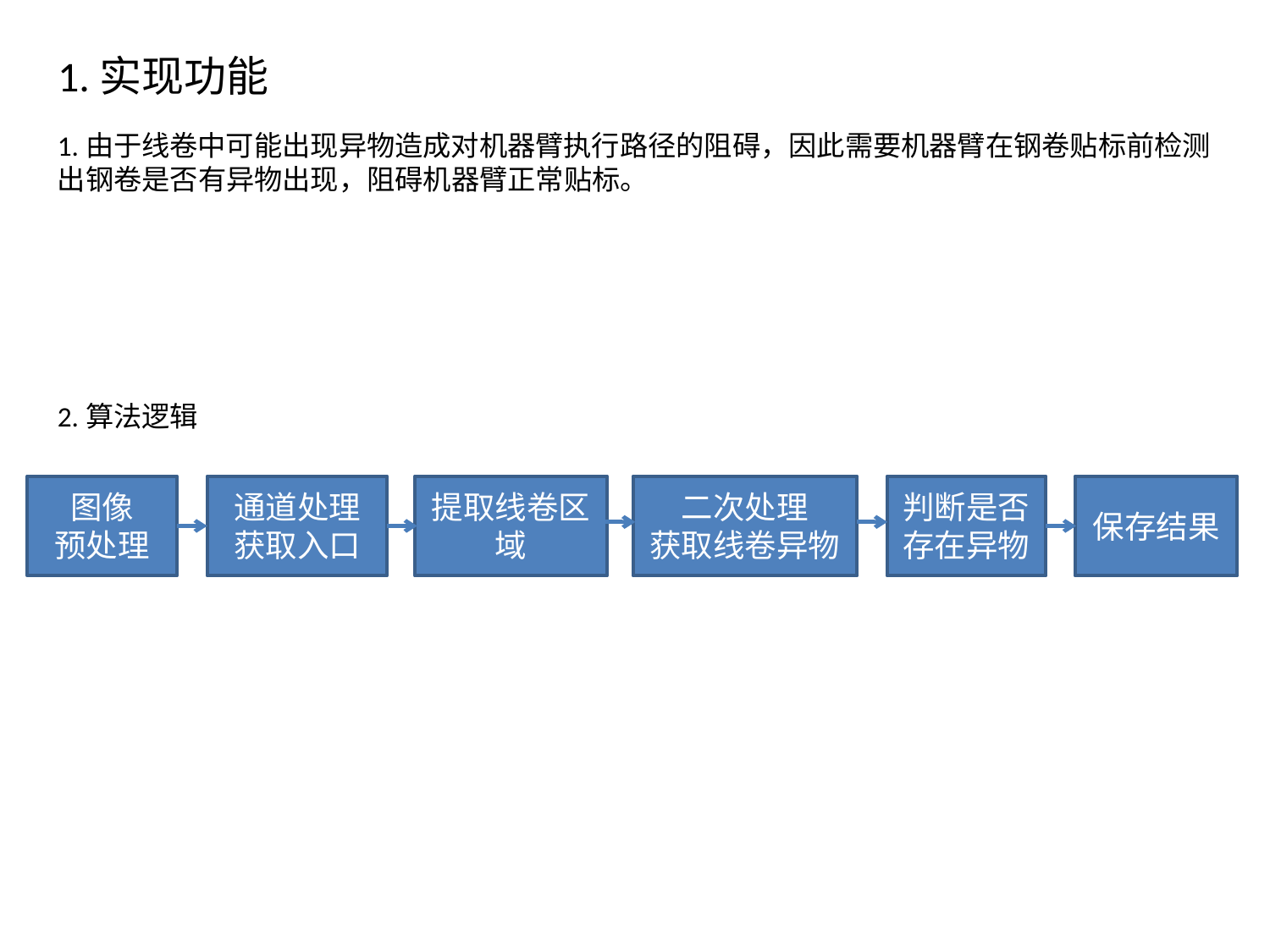

# 1.实现功能
1.由于线卷中可能出现异物造成对机器臂执行路径的阻碍，因此需要机器臂在钢卷贴标前检测出钢卷是否有异物出现，阻碍机器臂正常贴标。

2.算法逻辑

图像
预处理
通道处理获取入口
提取线卷区域
二次处理
获取线卷异物
判断是否存在异物
保存结果